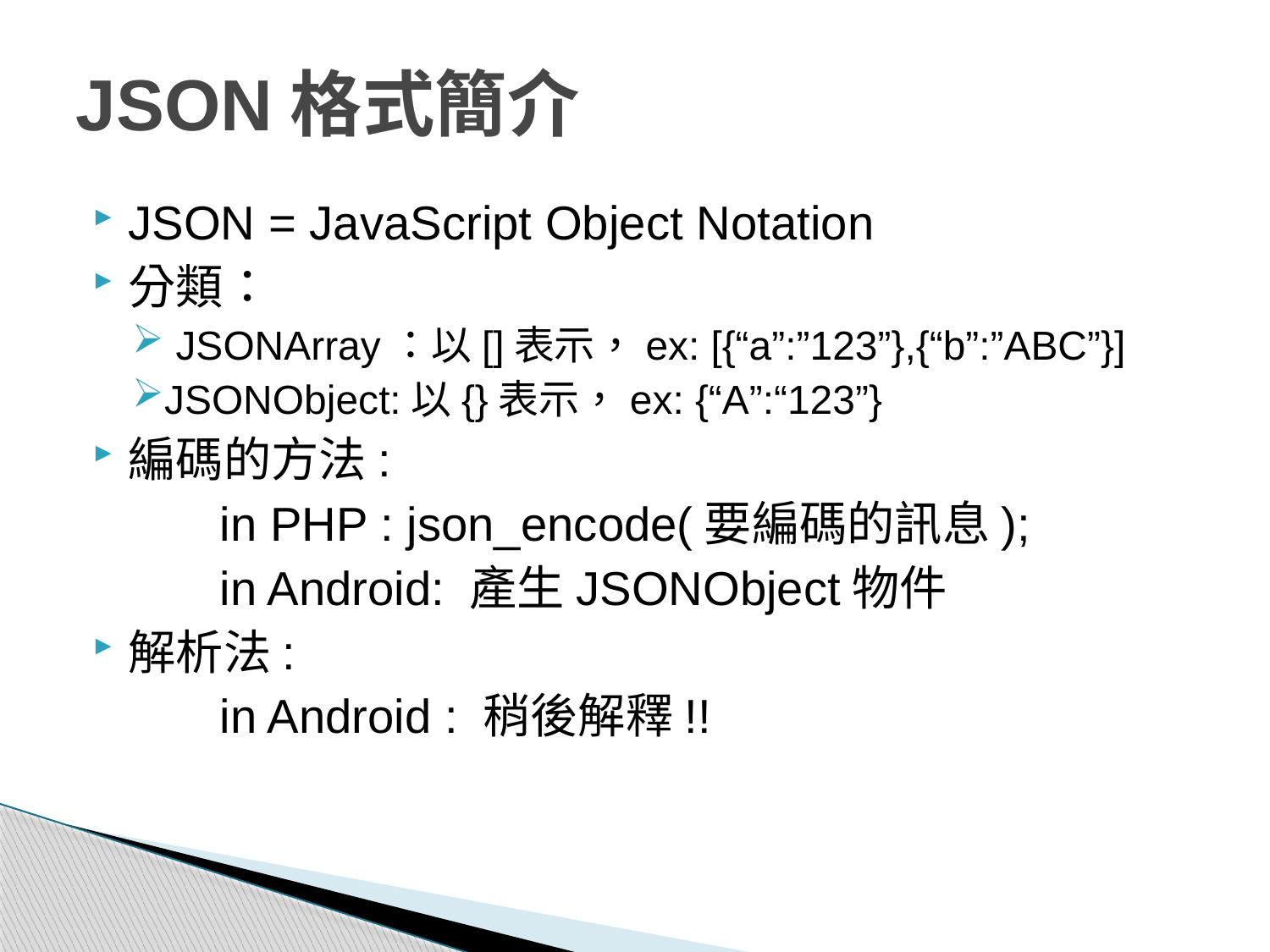

# JSON格式簡介
JSON = JavaScript Object Notation
分類：
 JSONArray：以[]表示，ex: [{“a”:”123”},{“b”:”ABC”}]
JSONObject:以{}表示，ex: {“A”:“123”}
編碼的方法:
	in PHP : json_encode(要編碼的訊息);
	in Android: 產生JSONObject物件
解析法:
	in Android : 稍後解釋!!